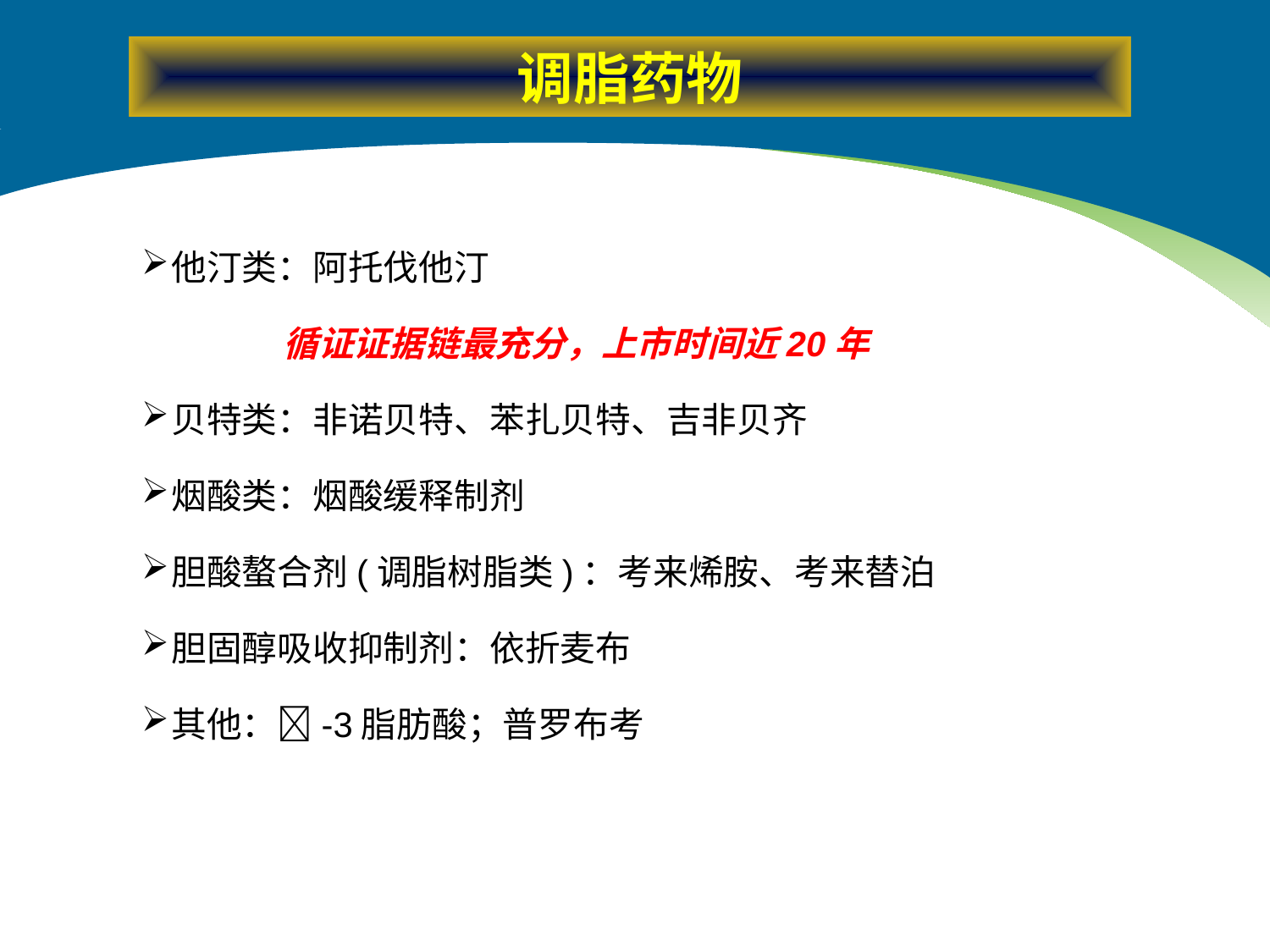

调脂药物
他汀类：阿托伐他汀
                 循证证据链最充分，上市时间近20年
贝特类：非诺贝特、苯扎贝特、吉非贝齐
烟酸类：烟酸缓释制剂
胆酸螯合剂(调脂树脂类)：考来烯胺、考来替泊
胆固醇吸收抑制剂：依折麦布
其他：ω-3脂肪酸；普罗布考